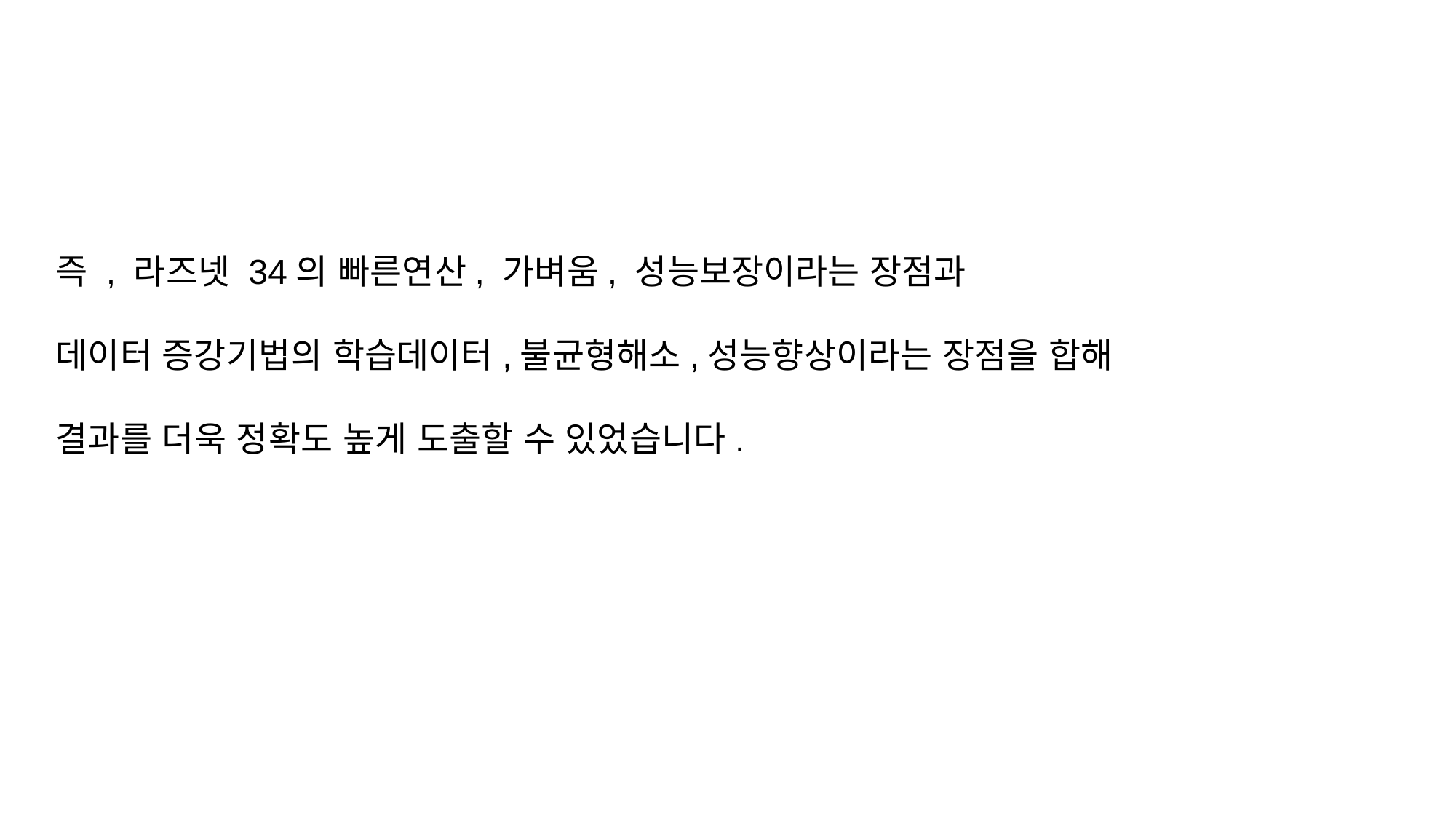

즉 , 라즈넷 34의 빠른연산, 가벼움, 성능보장이라는 장점과

데이터 증강기법의 학습데이터,불균형해소,성능향상이라는 장점을 합해

결과를 더욱 정확도 높게 도출할 수 있었습니다.